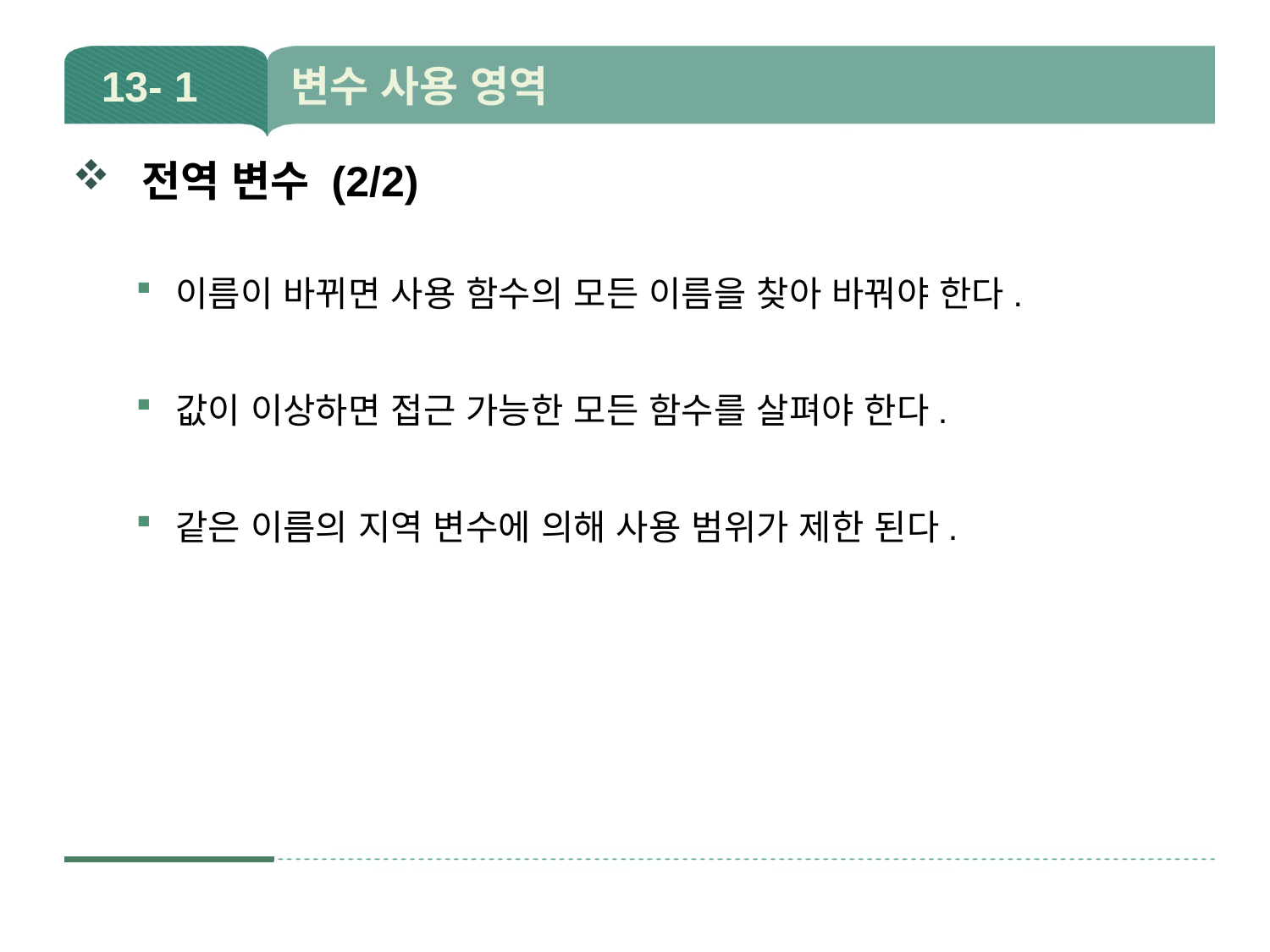

# 13- 1       변수 사용 영역
 전역 변수 (2/2)

이름이 바뀌면 사용 함수의 모든 이름을 찾아 바꿔야 한다.

값이 이상하면 접근 가능한 모든 함수를 살펴야 한다.

같은 이름의 지역 변수에 의해 사용 범위가 제한 된다.